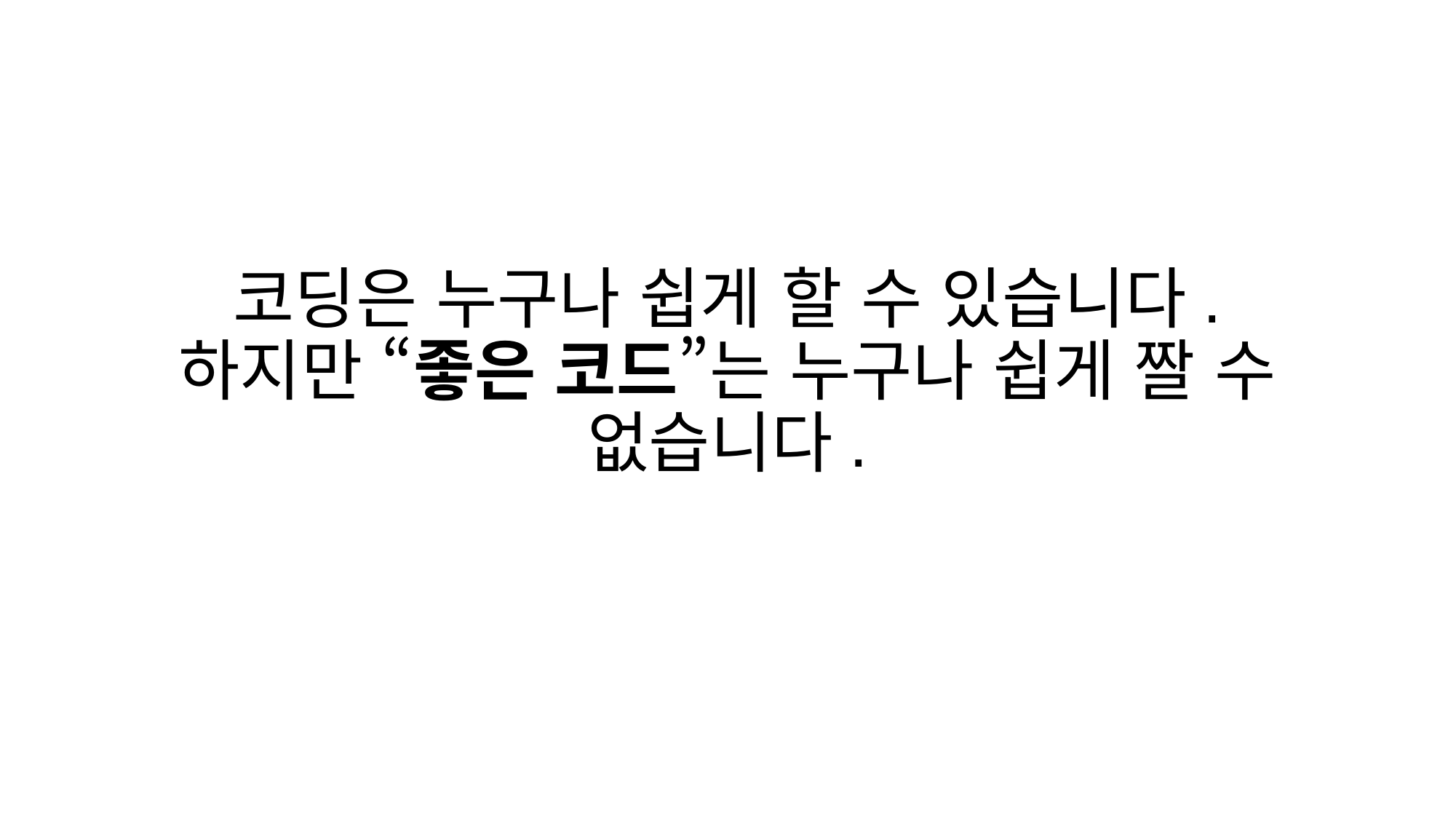

코딩은 누구나 쉽게 할 수 있습니다.
하지만 “좋은 코드”는 누구나 쉽게 짤 수 없습니다.